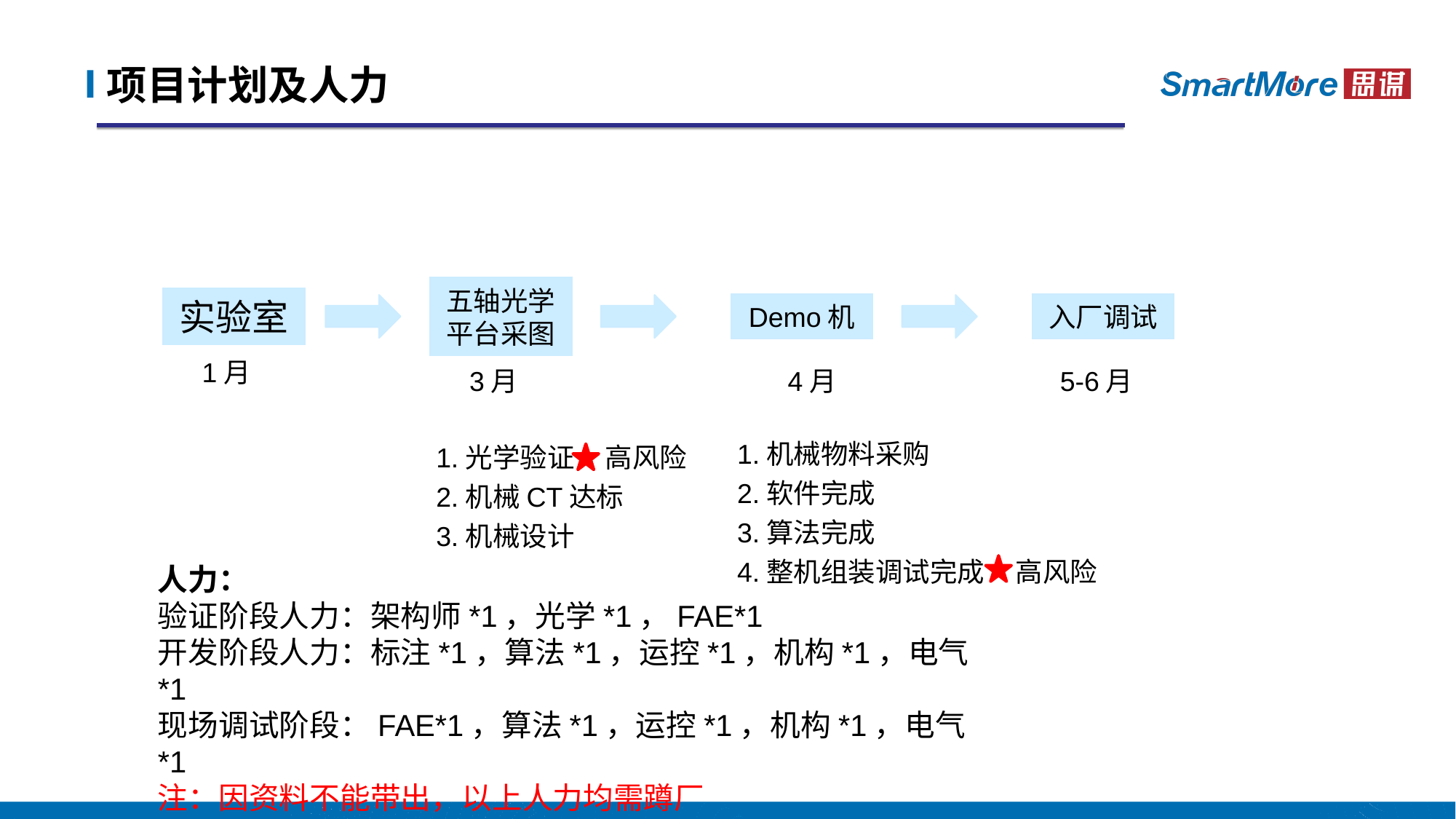

# 项目计划及人力
五轴光学平台采图
实验室
Demo机
入厂调试

1月
3月
4月
5-6月
1.机械物料采购
2.软件完成
3.算法完成
4.整机组装调试完成     高风险
1.光学验证     高风险
2.机械CT达标
3.机械设计

人力：
验证阶段人力：架构师*1，光学*1，FAE*1
开发阶段人力：标注*1，算法*1，运控*1，机构*1，电气*1
现场调试阶段：FAE*1，算法*1，运控*1，机构*1，电气*1
注：因资料不能带出，以上人力均需蹲厂